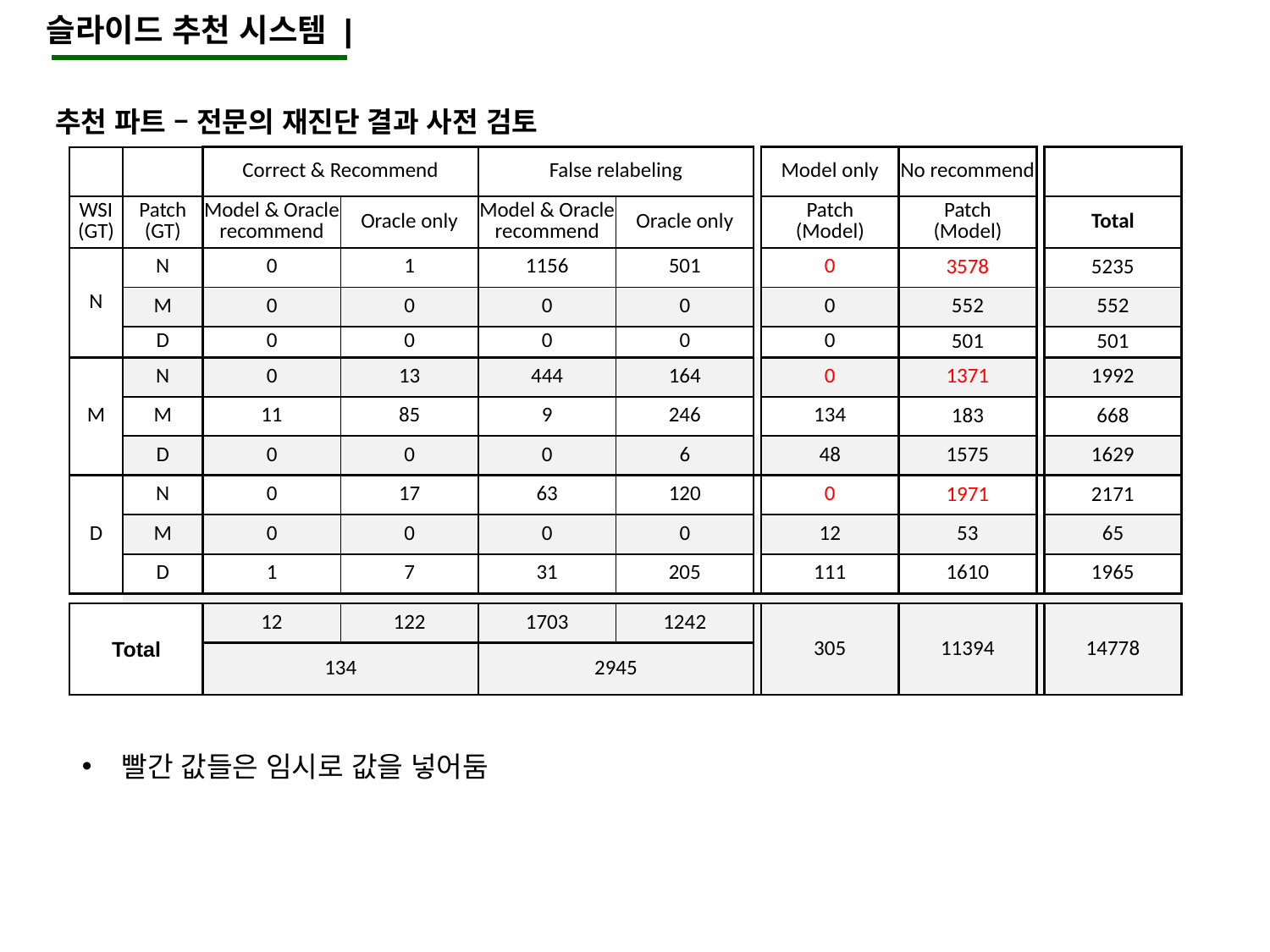

슬라이드 추천 시스템 |
추천 파트 – 전문의 재진단 결과 사전 검토

|  |  | Correct & Recommend |  | False relabeling |  |  | Model only | No recommend |  |  |
| --- | --- | --- | --- | --- | --- | --- | --- | --- | --- | --- |
| WSI (GT) | Patch (GT) | Model & Oracle recommend | Oracle only | Model & Oracle recommend | Oracle only |  | Patch (Model) | Patch (Model) |  | Total |
| N | N | 0 | 1 | 1156 | 501 |  | 0 | 3578 |  | 5235 |
|  | M | 0 | 0 | 0 | 0 |  | 0 | 552 |  | 552 |
|  | D | 0 | 0 | 0 | 0 |  | 0 | 501 |  | 501 |
| M | N | 0 | 13 | 444 | 164 |  | 0 | 1371 |  | 1992 |
|  | M | 11 | 85 | 9 | 246 |  | 134 | 183 |  | 668 |
|  | D | 0 | 0 | 0 | 6 |  | 48 | 1575 |  | 1629 |
| D | N | 0 | 17 | 63 | 120 |  | 0 | 1971 |  | 2171 |
|  | M | 0 | 0 | 0 | 0 |  | 12 | 53 |  | 65 |
|  | D | 1 | 7 | 31 | 205 |  | 111 | 1610 |  | 1965 |
|  |  |  |  |  |  |  |  |  |  |  |
| Total |  | 12 | 122 | 1703 | 1242 |  | 305 | 11394 |  | 14778 |
|  |  | 134 |  | 2945 |  |  |  |  |  |  |
빨간 값들은 임시로 값을 넣어둠